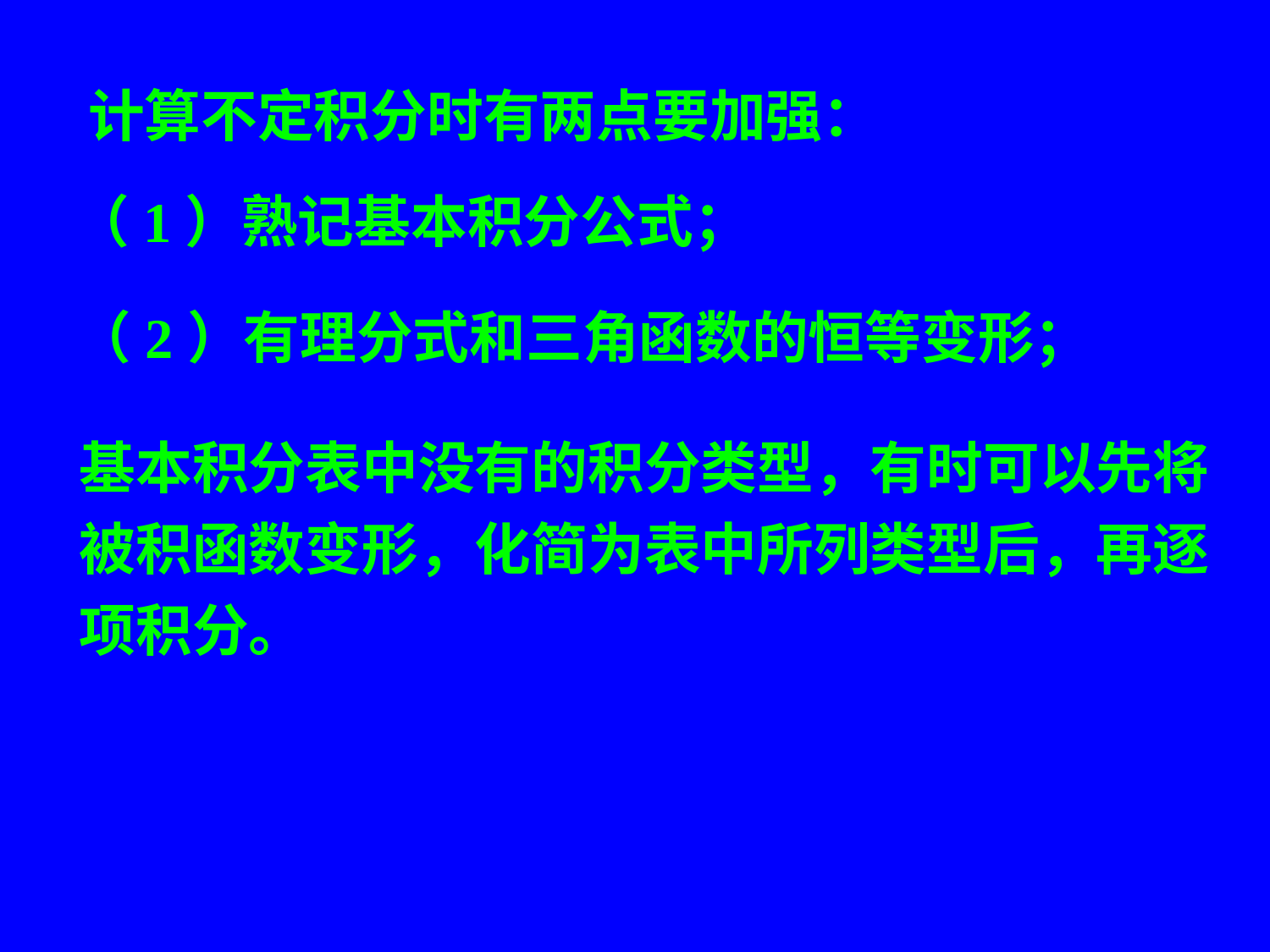

计算不定积分时有两点要加强：
（1）熟记基本积分公式；
（2）有理分式和三角函数的恒等变形；
基本积分表中没有的积分类型，有时可以先将
被积函数变形，化简为表中所列类型后，再逐
项积分。